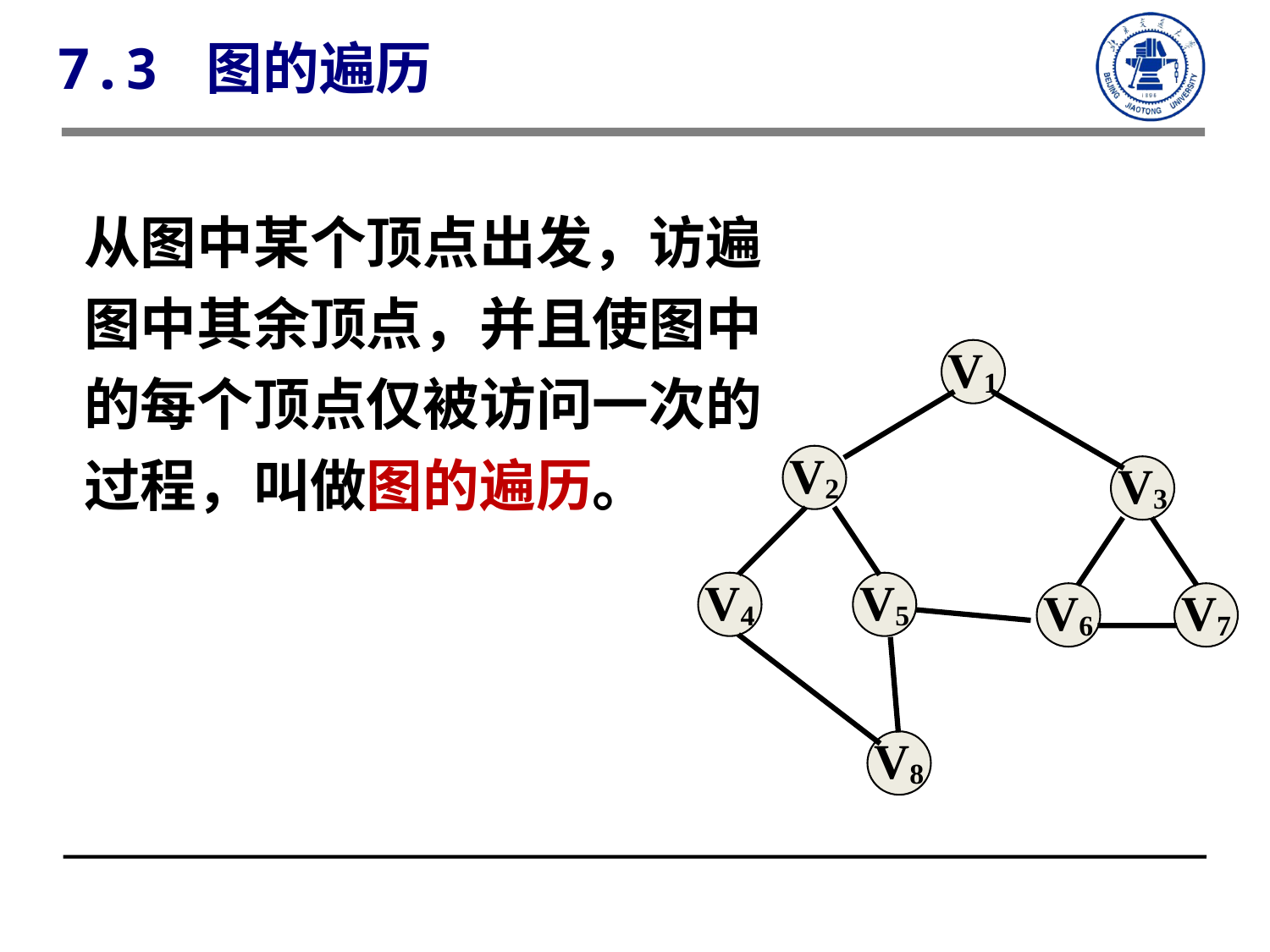

7.3 图的遍历
从图中某个顶点出发，访遍图中其余顶点，并且使图中的每个顶点仅被访问一次的过程，叫做图的遍历。
V1

V2
V3

V4
V5
V6
V7

V8